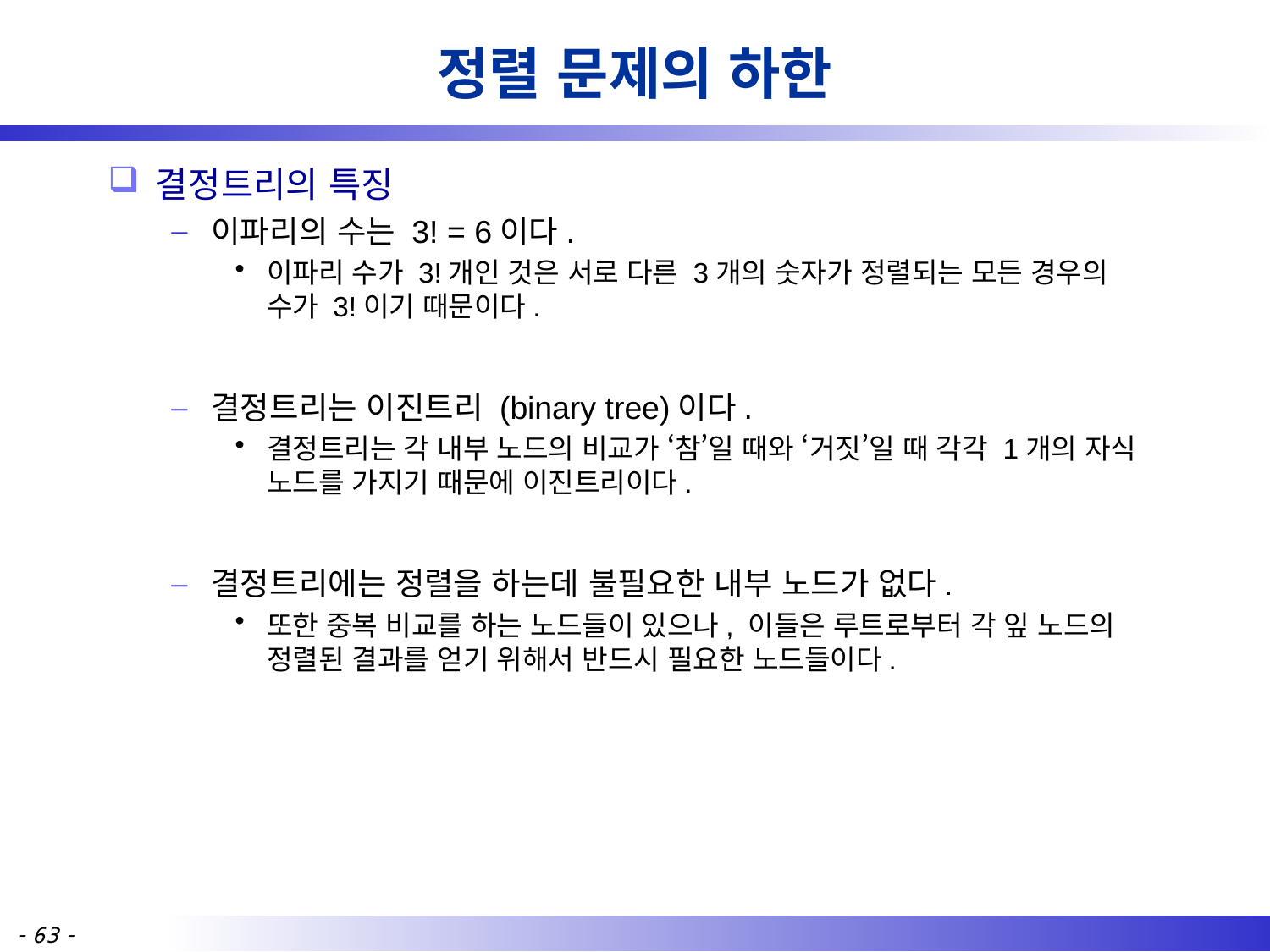

# 정렬 문제의 하한
결정트리의 특징
이파리의 수는 3! = 6이다.
이파리 수가 3!개인 것은 서로 다른 3개의 숫자가 정렬되는 모든 경우의 수가 3!이기 때문이다.

결정트리는 이진트리 (binary tree)이다.
결정트리는 각 내부 노드의 비교가 ‘참’일 때와 ‘거짓’일 때 각각 1개의 자식 노드를 가지기 때문에 이진트리이다.

결정트리에는 정렬을 하는데 불필요한 내부 노드가 없다.
또한 중복 비교를 하는 노드들이 있으나, 이들은 루트로부터 각 잎 노드의 정렬된 결과를 얻기 위해서 반드시 필요한 노드들이다.
- 63 -